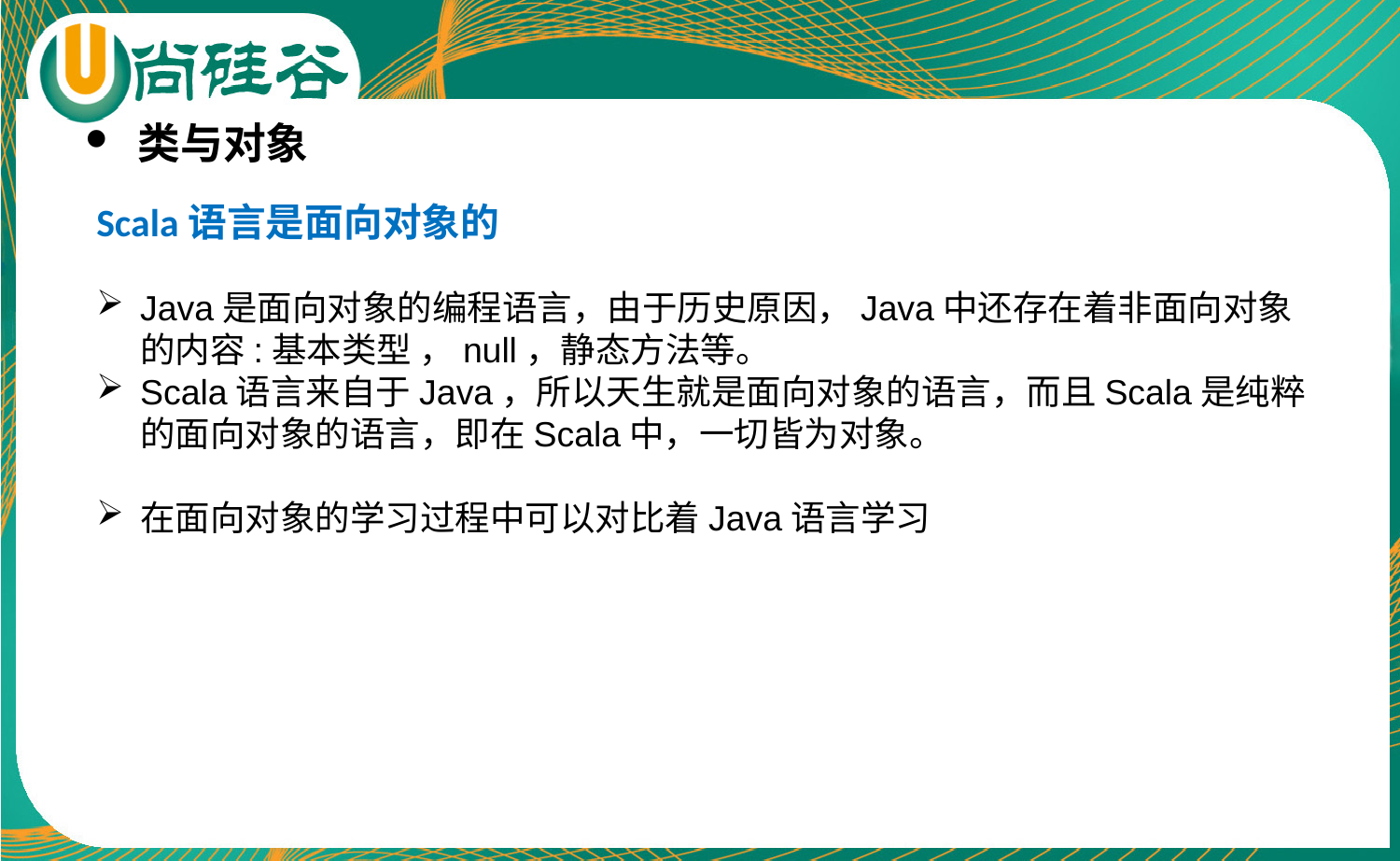

类与对象

Scala语言是面向对象的

Java是面向对象的编程语言，由于历史原因，Java中还存在着非面向对象的内容:基本类型 ，null，静态方法等。
Scala语言来自于Java，所以天生就是面向对象的语言，而且Scala是纯粹的面向对象的语言，即在Scala中，一切皆为对象。

在面向对象的学习过程中可以对比着Java语言学习